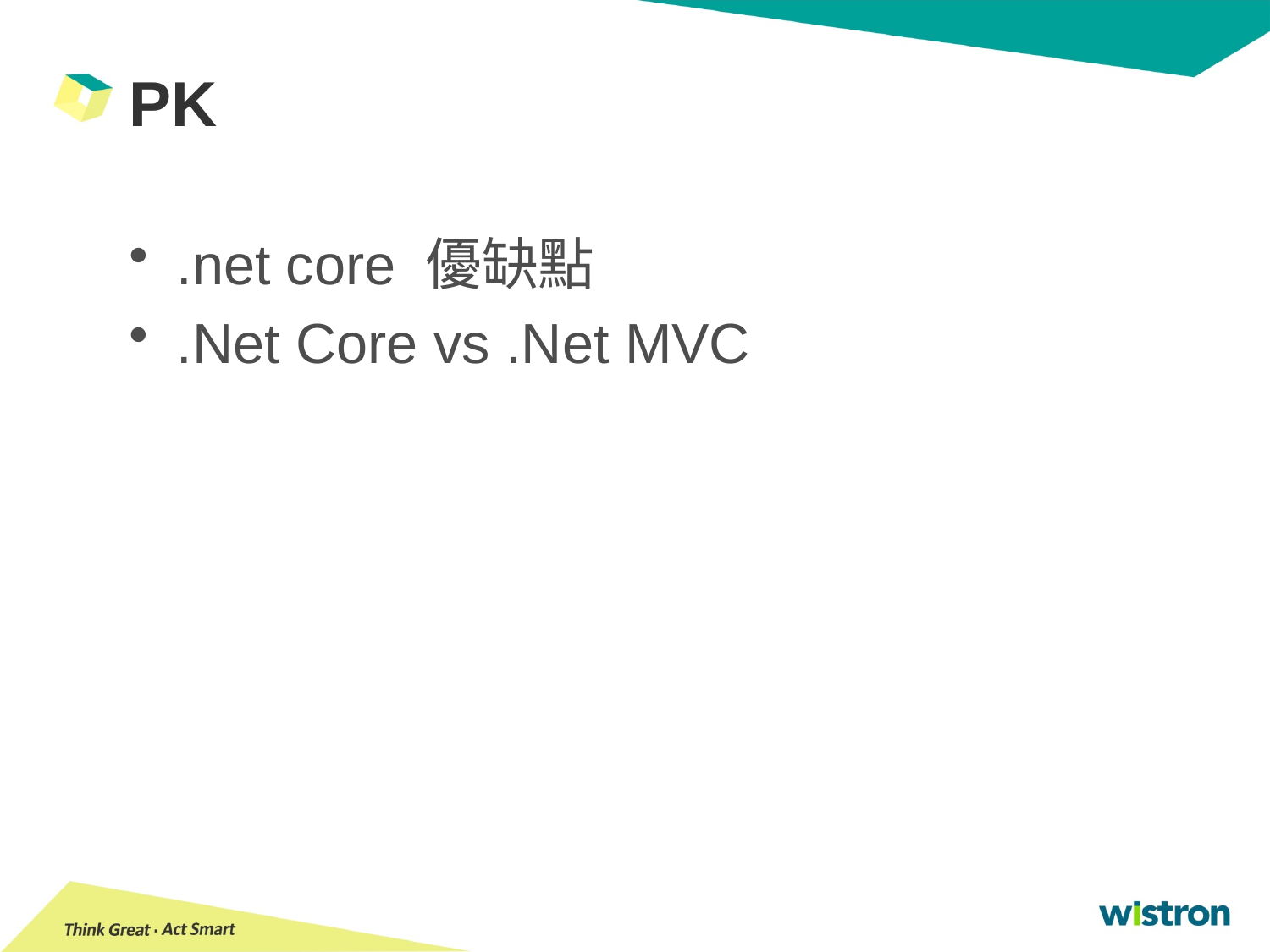

# PK
.net core 優缺點
.Net Core vs .Net MVC